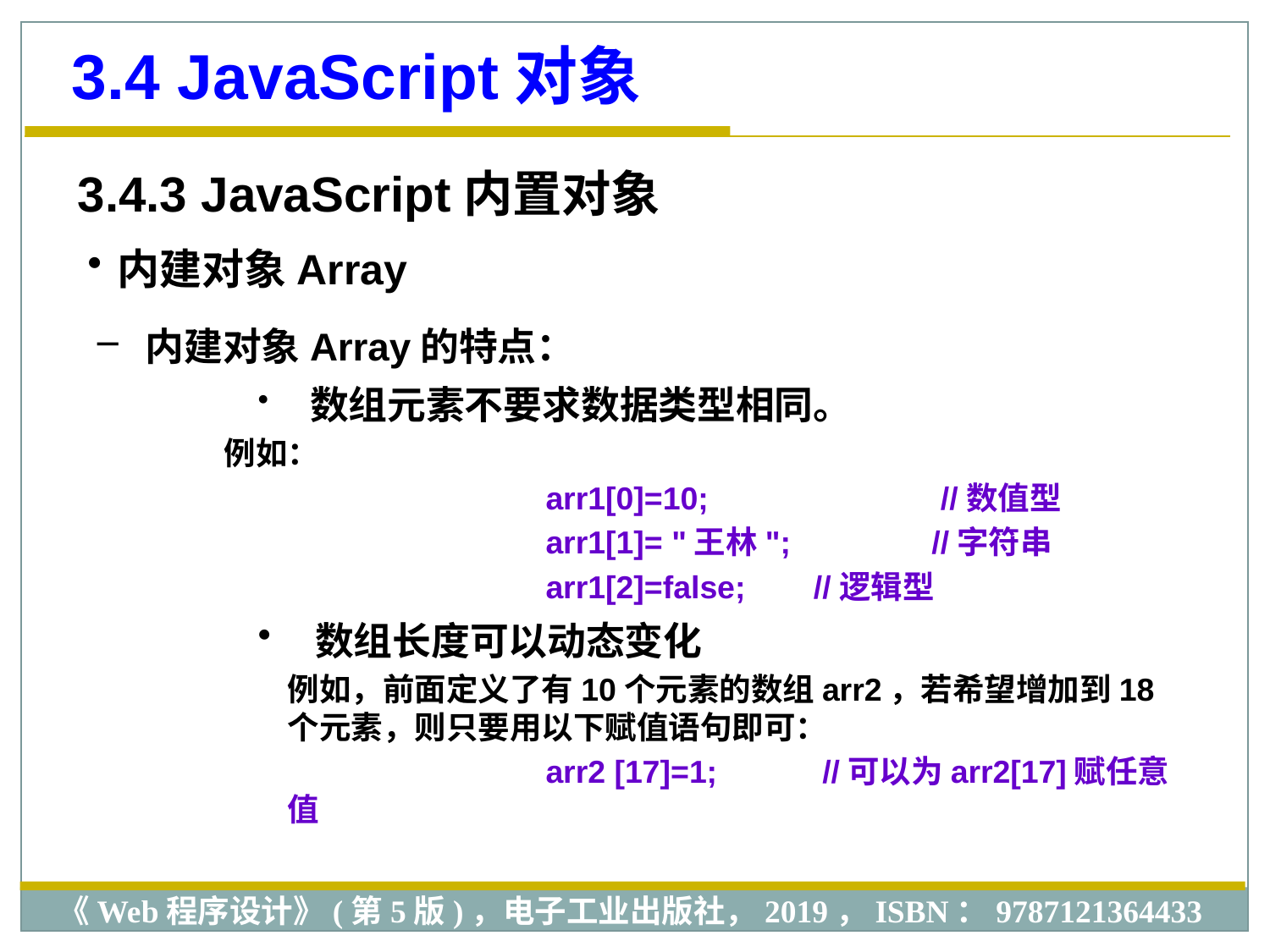

3.4 JavaScript对象
3.4.3 JavaScript内置对象
内建对象Array
 内建对象Array的特点：
  数组元素不要求数据类型相同。
例如：
                             arr1[0]=10; 		  //数值型
                             arr1[1]= "王林"; 	 //字符串
                             arr1[2]=false;   	  //逻辑型
  数组长度可以动态变化
例如，前面定义了有10个元素的数组arr2，若希望增加到18个元素，则只要用以下赋值语句即可：
                             arr2 [17]=1; 	   //可以为arr2[17]赋任意值